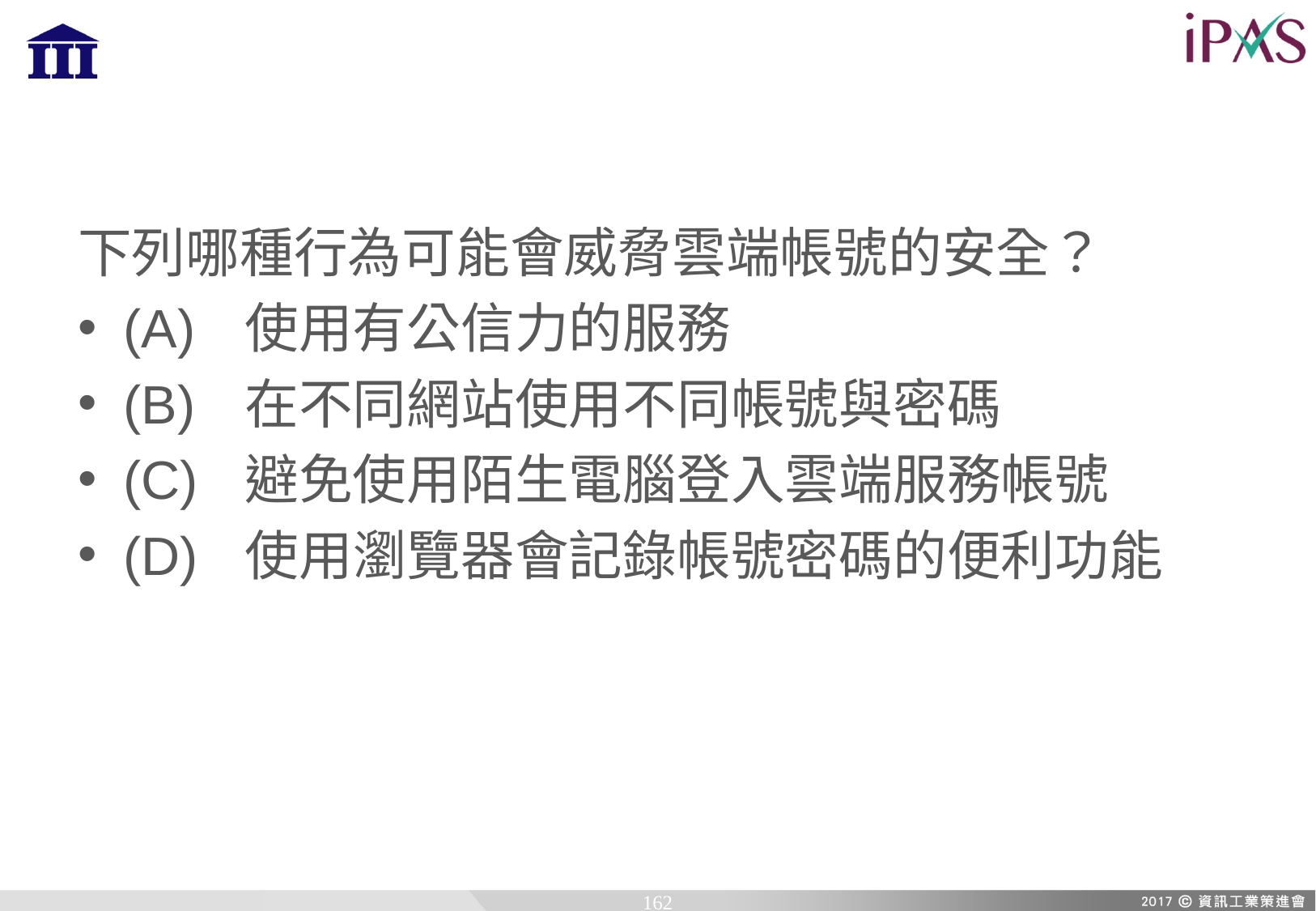

下列哪種行為可能會威脅雲端帳號的安全？
(A)	使用有公信力的服務
(B)	在不同網站使用不同帳號與密碼
(C)	避免使用陌生電腦登入雲端服務帳號
(D)	使用瀏覽器會記錄帳號密碼的便利功能
162